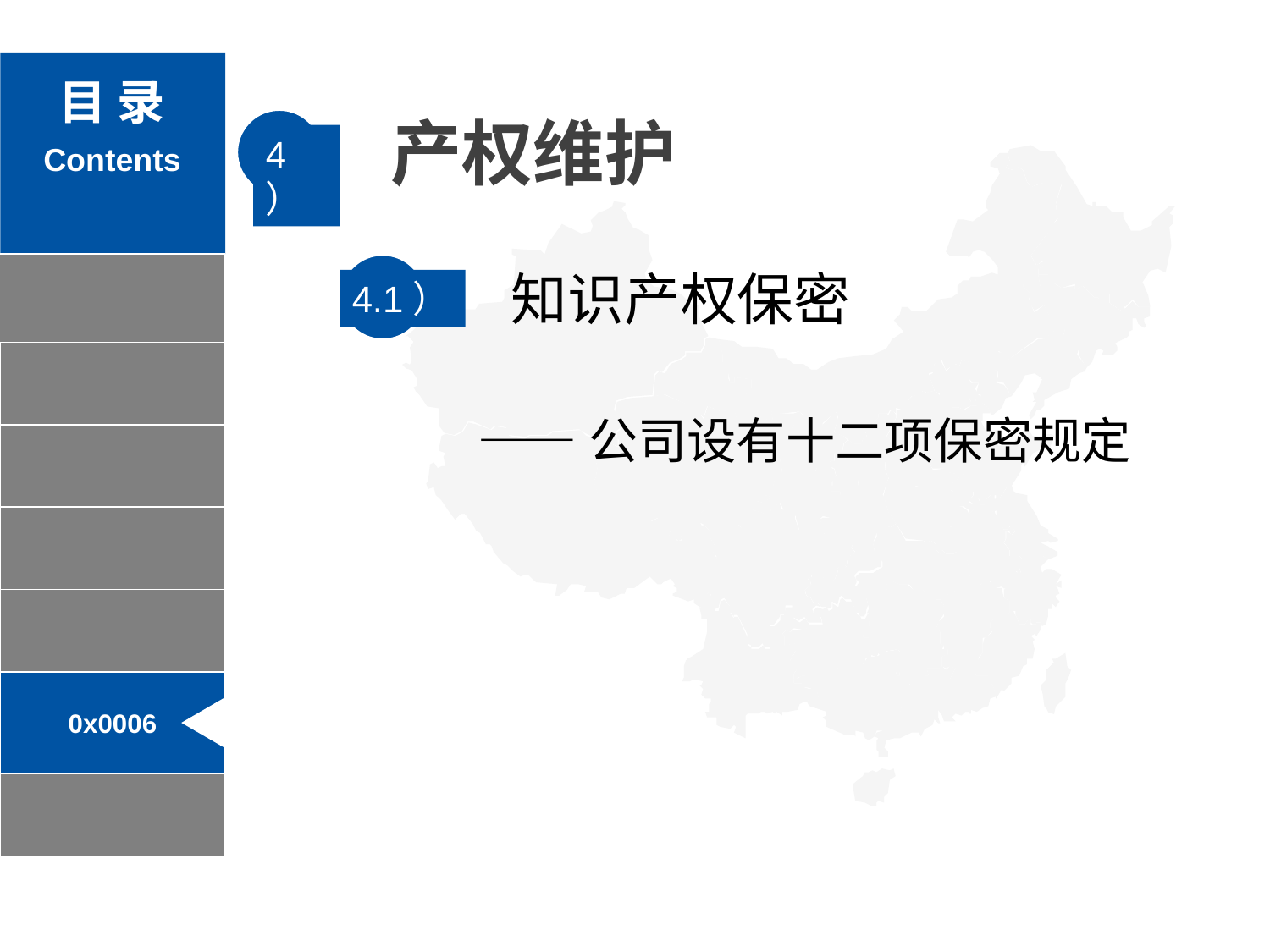

目 录
Contents

0x0006

产权维护

4）

4.1）
知识产权保密

             ——公司设有十二项保密规定